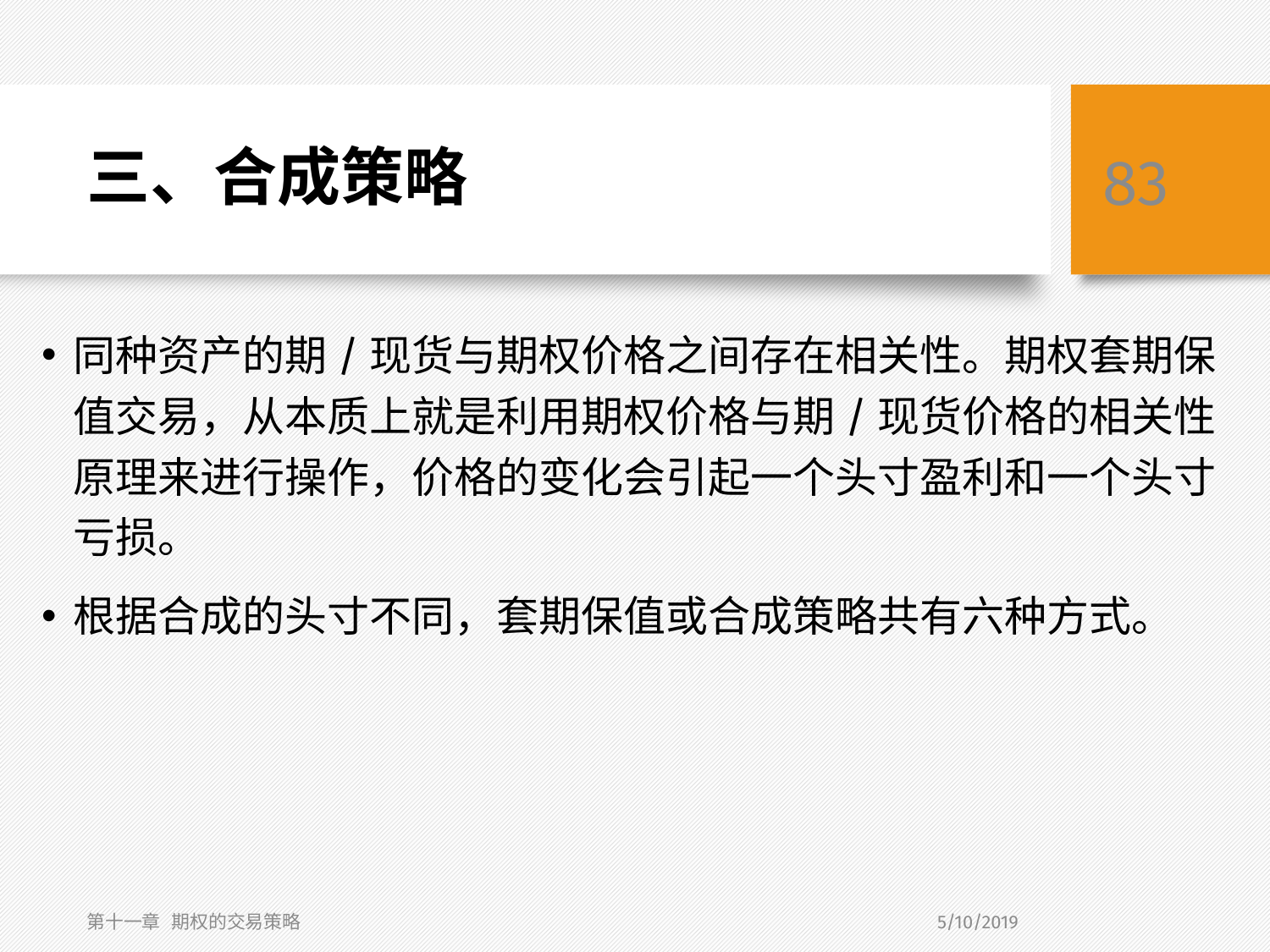

# 三、合成策略
83
同种资产的期/现货与期权价格之间存在相关性。期权套期保值交易，从本质上就是利用期权价格与期/现货价格的相关性原理来进行操作，价格的变化会引起一个头寸盈利和一个头寸亏损。
根据合成的头寸不同，套期保值或合成策略共有六种方式。

5/10/2019
第十一章  期权的交易策略